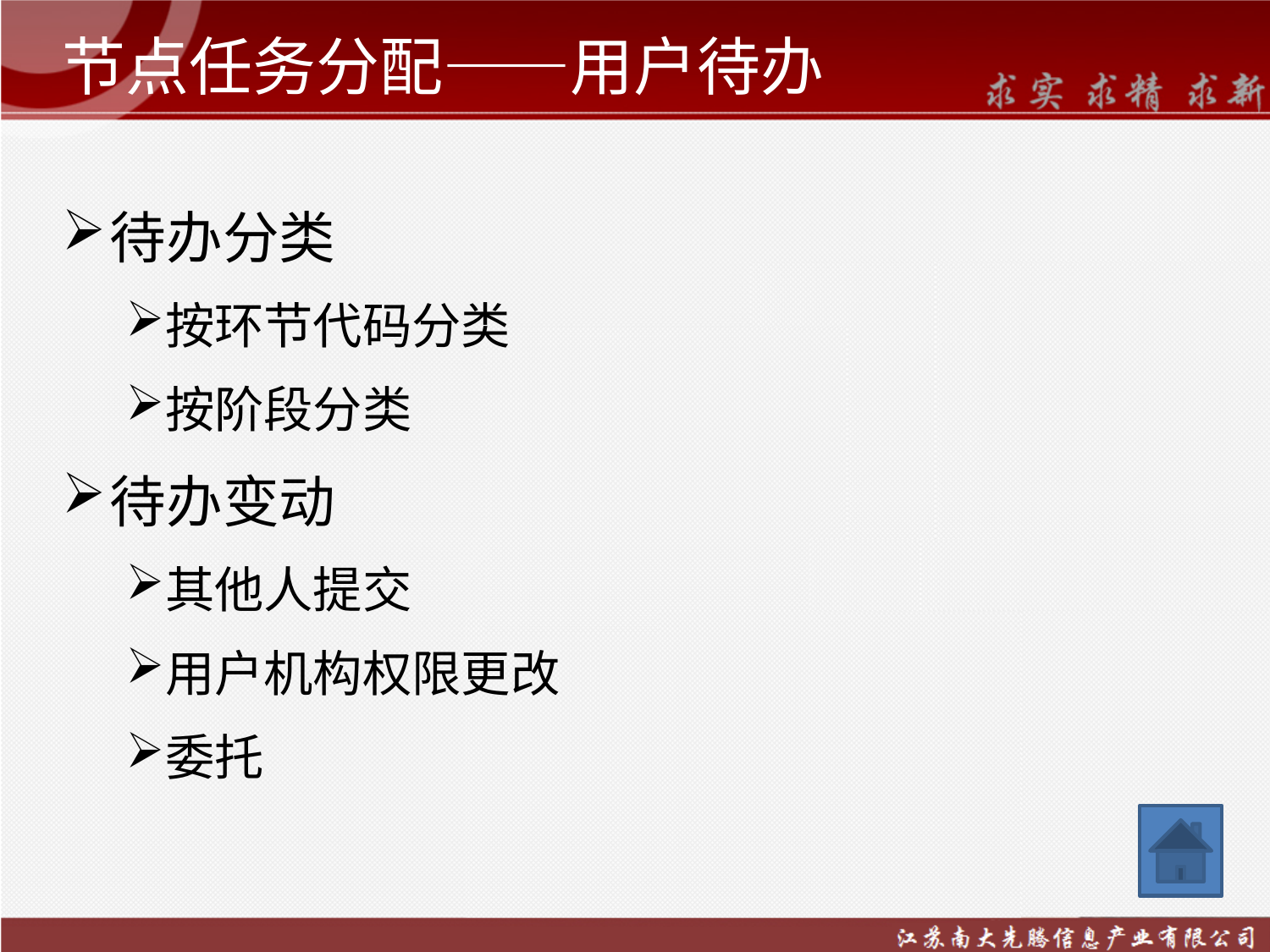

# 节点任务分配——用户待办
待办分类
按环节代码分类
按阶段分类
待办变动
其他人提交
用户机构权限更改
委托